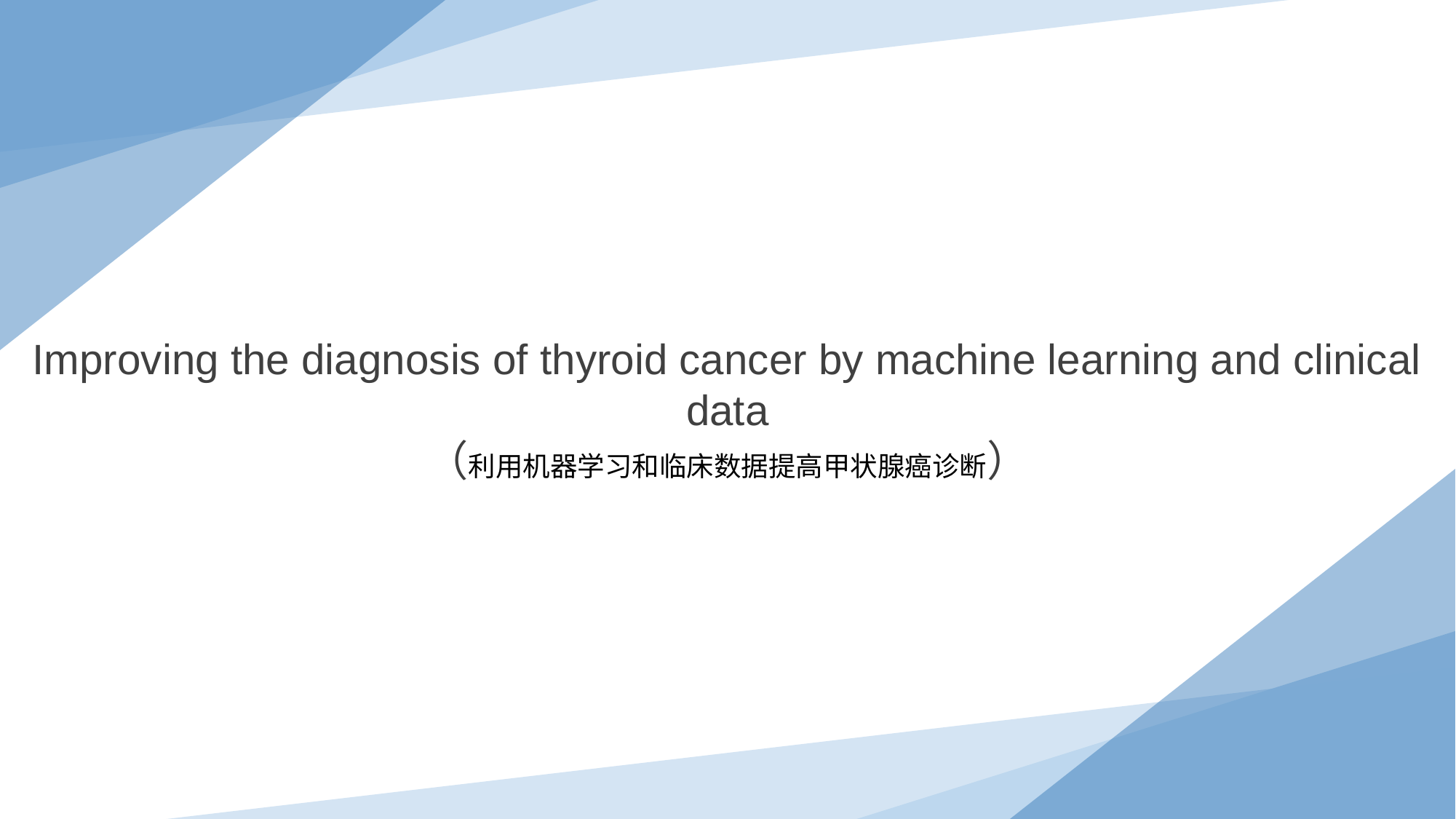

Improving the diagnosis of thyroid cancer by machine learning and clinical data
（利用机器学习和临床数据提高甲状腺癌诊断）